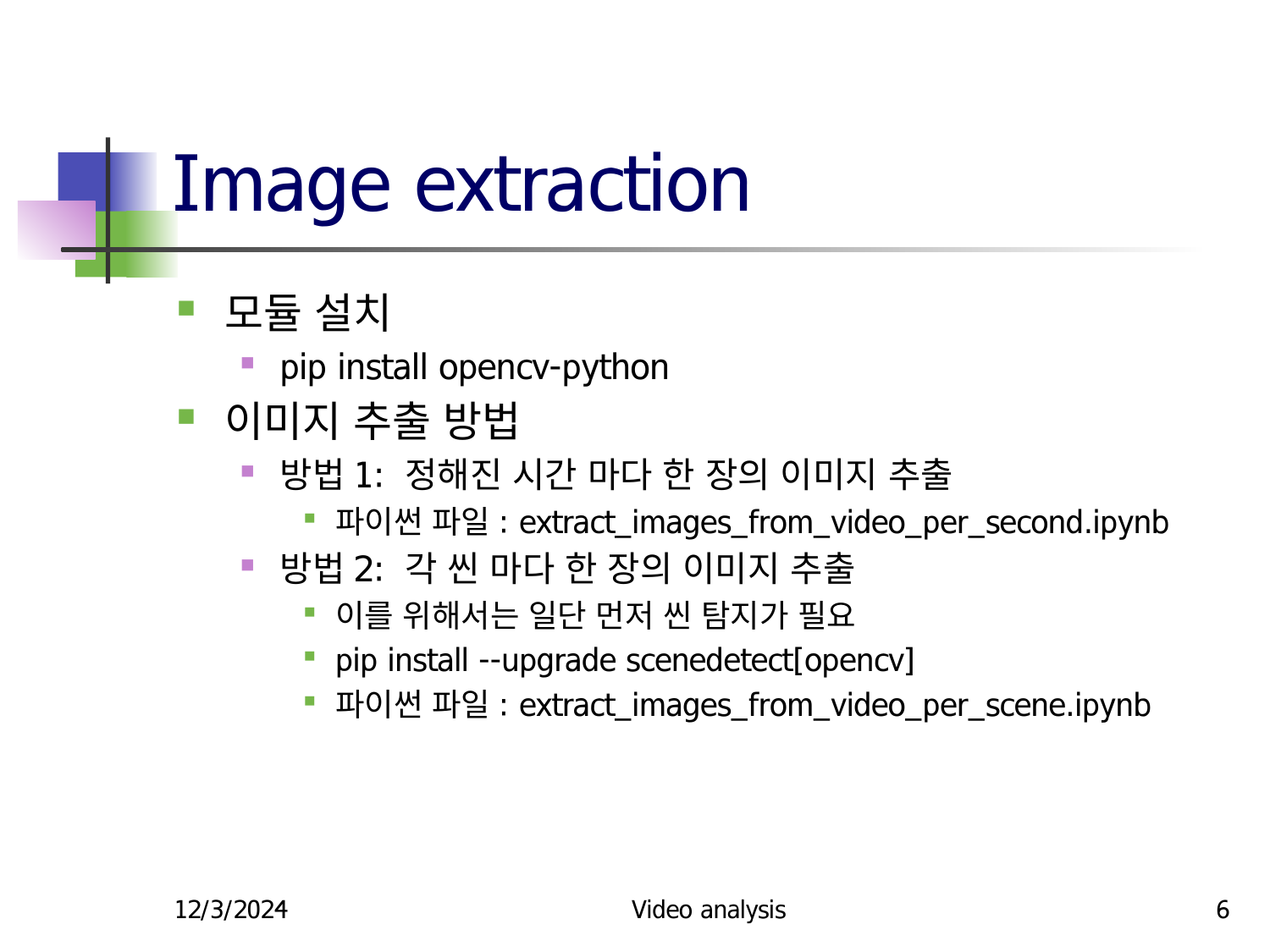

# Image extraction
모듈 설치
pip install opencv-python
이미지 추출 방법
방법1: 정해진 시간 마다 한 장의 이미지 추출
파이썬 파일: extract_images_from_video_per_second.ipynb
방법2: 각 씬 마다 한 장의 이미지 추출
이를 위해서는 일단 먼저 씬 탐지가 필요
pip install --upgrade scenedetect[opencv]
파이썬 파일: extract_images_from_video_per_scene.ipynb

12/3/2024
Video analysis
6